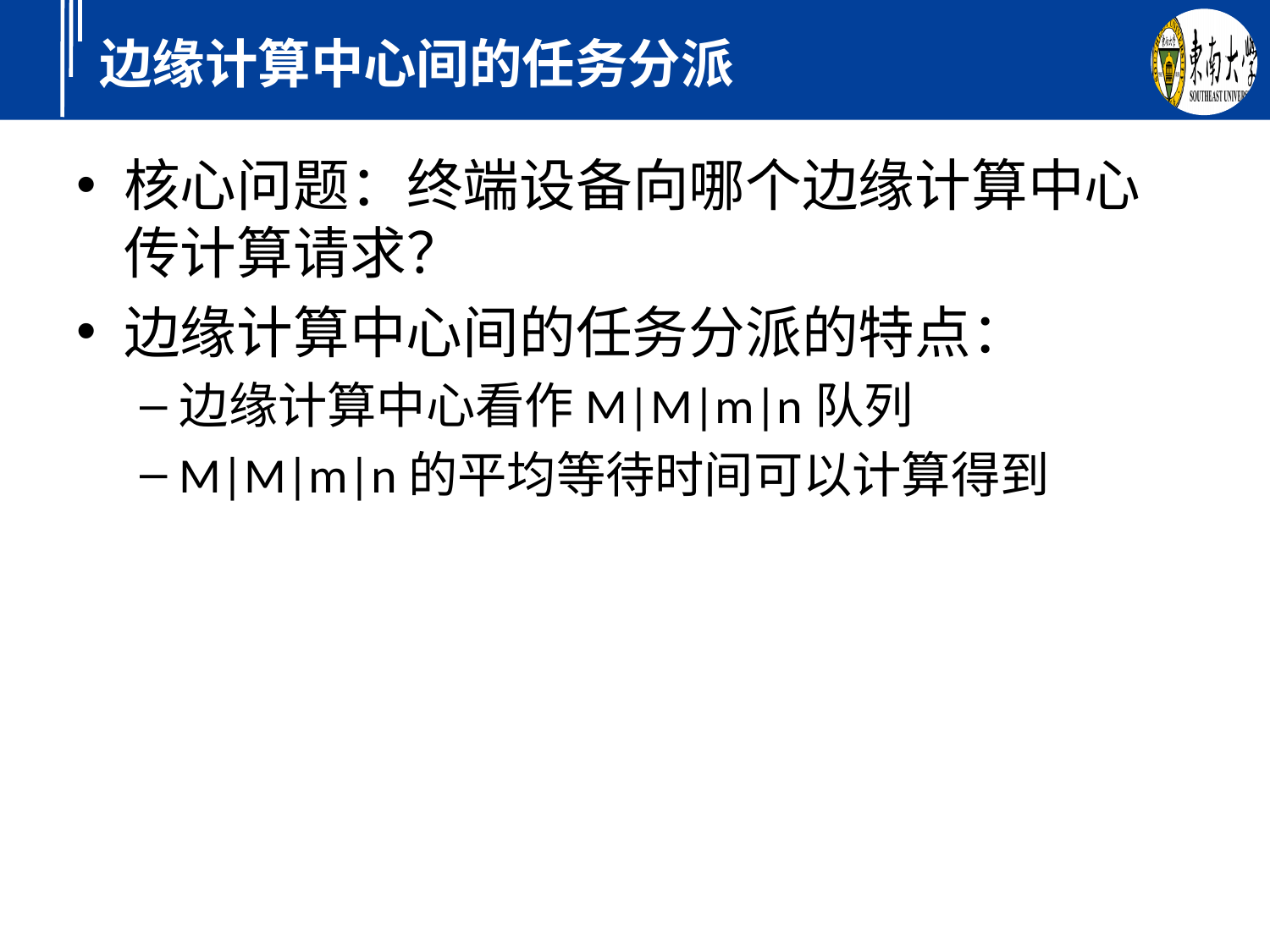

# 边缘计算中心间的任务分派
核心问题：终端设备向哪个边缘计算中心传计算请求？
边缘计算中心间的任务分派的特点：
边缘计算中心看作M|M|m|n队列
M|M|m|n的平均等待时间可以计算得到